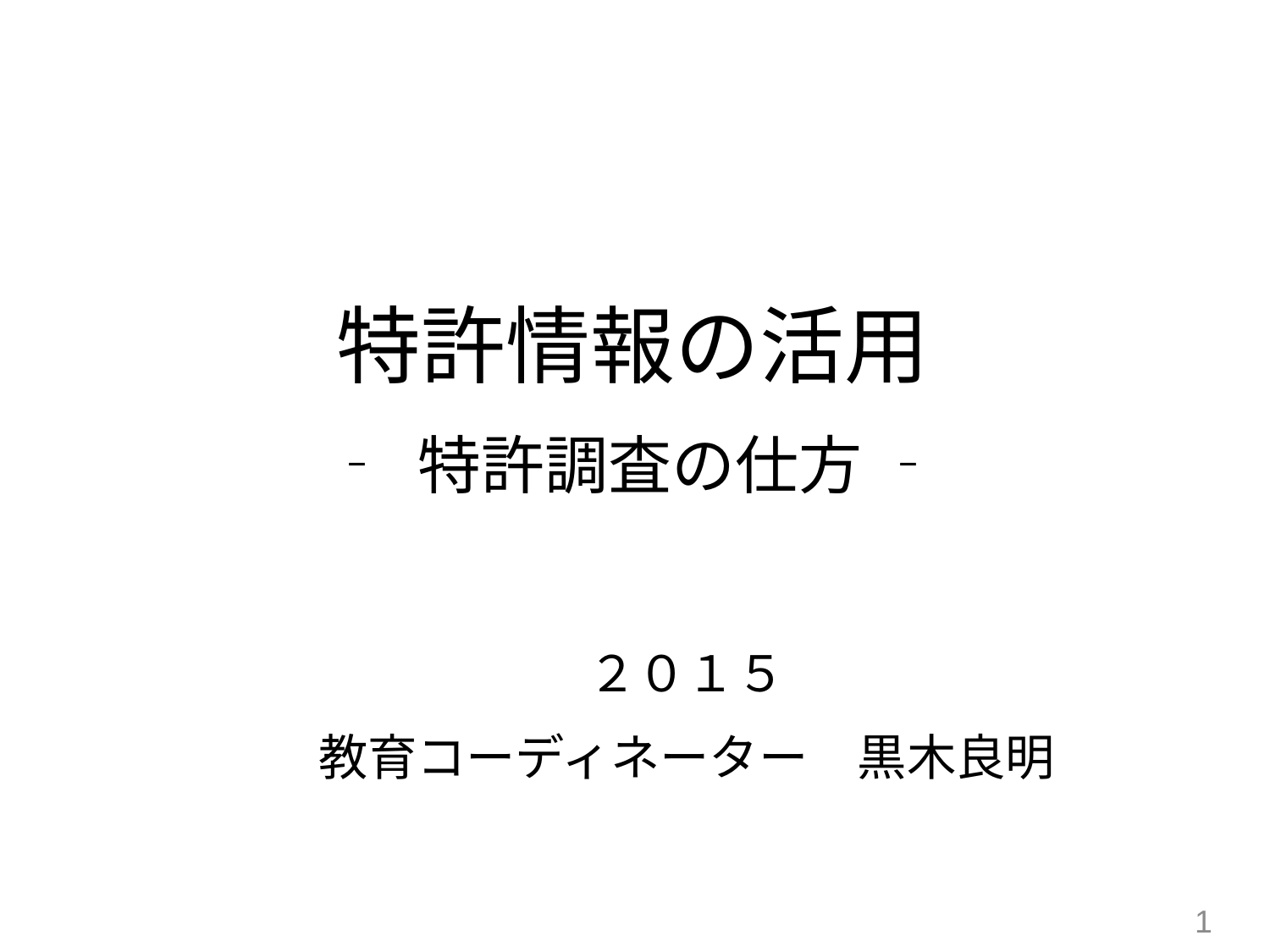

特許情報の活用
‐ 特許調査の仕方 ‐
２０１５
教育コーディネーター　黒木良明
1